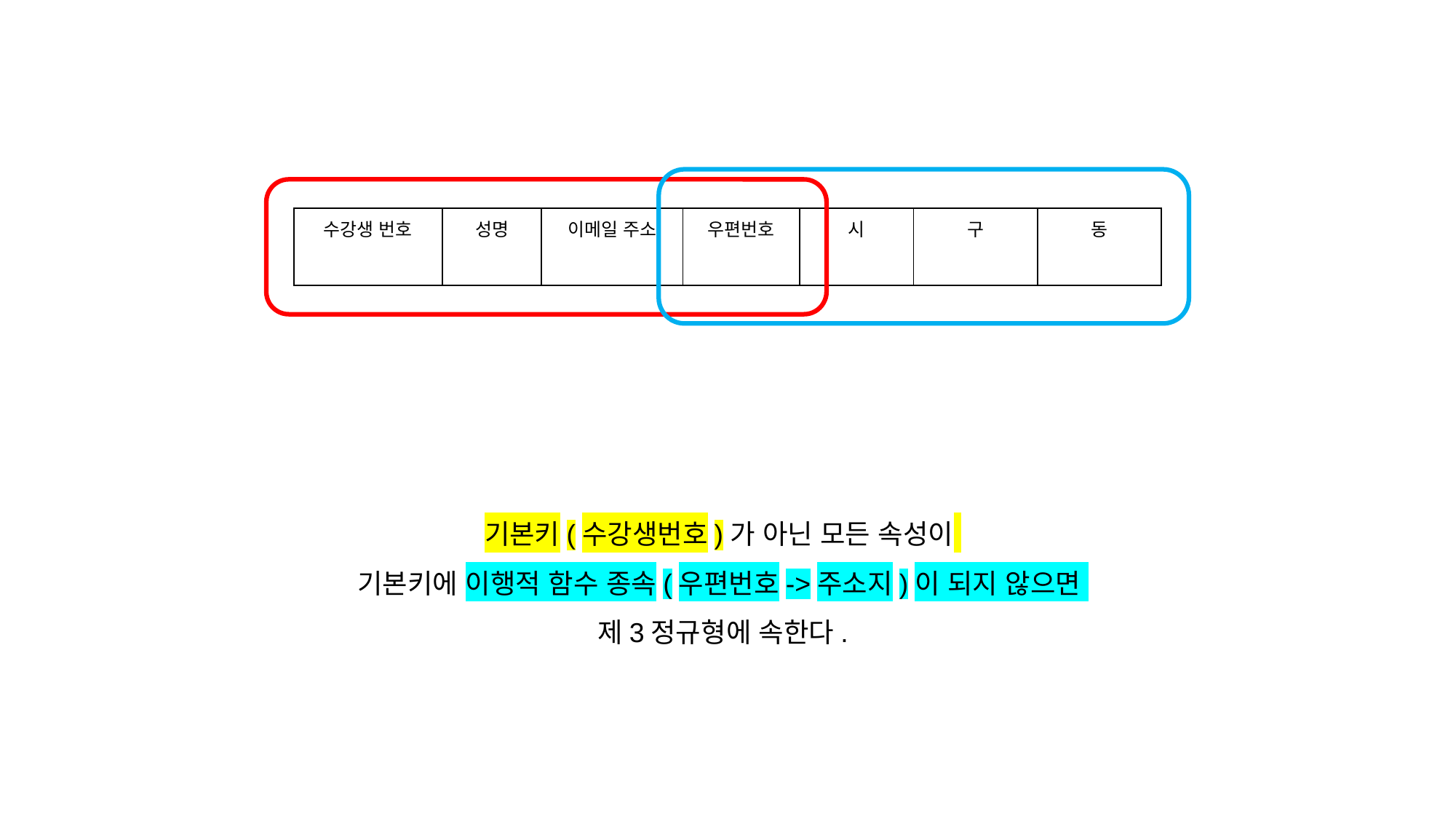

| 수강생 번호 | 성명 | 이메일 주소 | 우편번호 | 시 | 구 | 동 |
| --- | --- | --- | --- | --- | --- | --- |
기본키(수강생번호)가 아닌 모든 속성이
기본키에 이행적 함수 종속(우편번호->주소지)이 되지 않으면
제3정규형에 속한다.